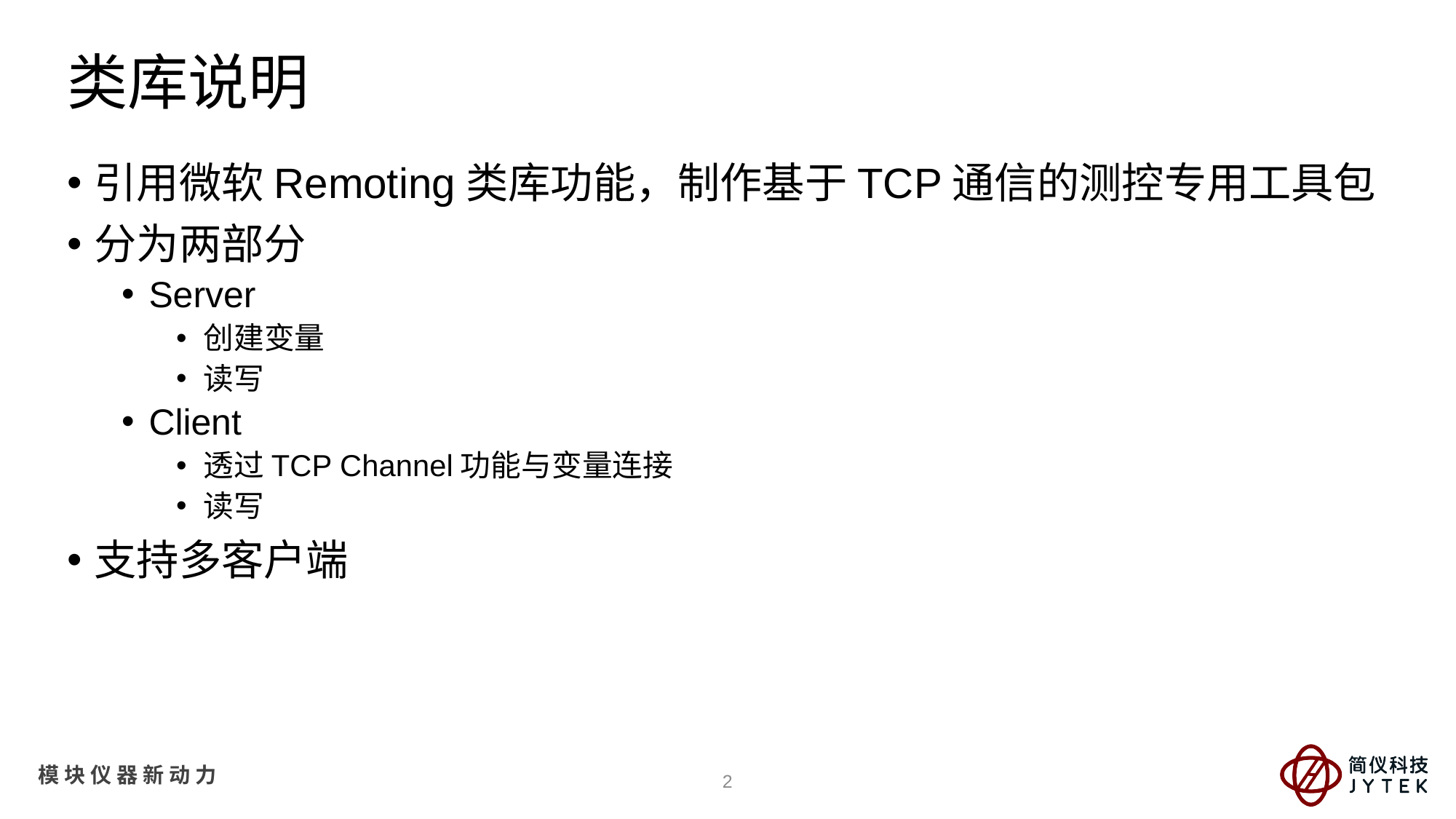

# 类库说明
引用微软Remoting类库功能，制作基于TCP通信的测控专用工具包
分为两部分
Server
创建变量
读写
Client
透过TCP Channel功能与变量连接
读写
支持多客户端
2